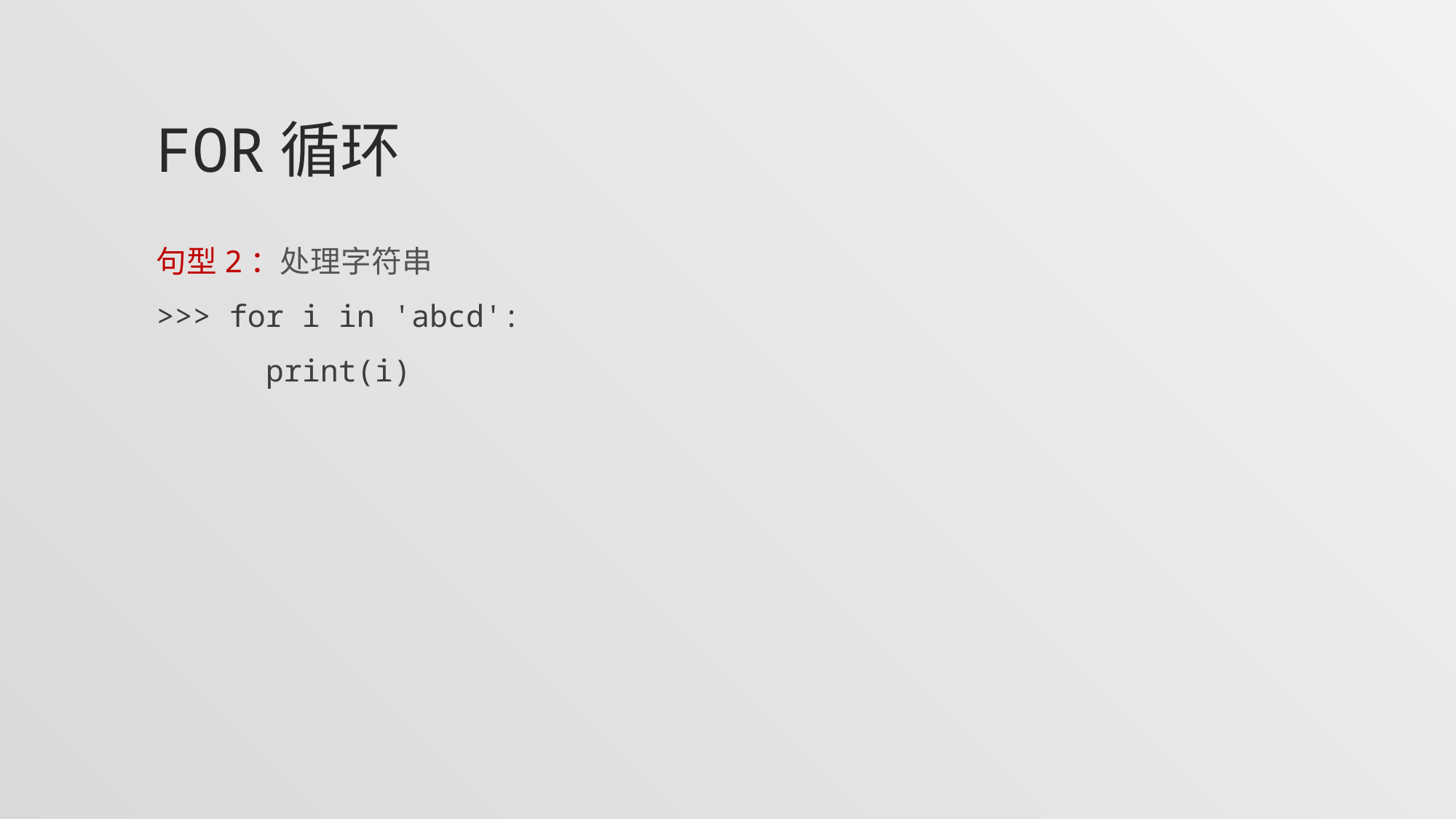

# FOR循环
句型2：处理字符串
>>> for i in 'abcd':
	print(i)